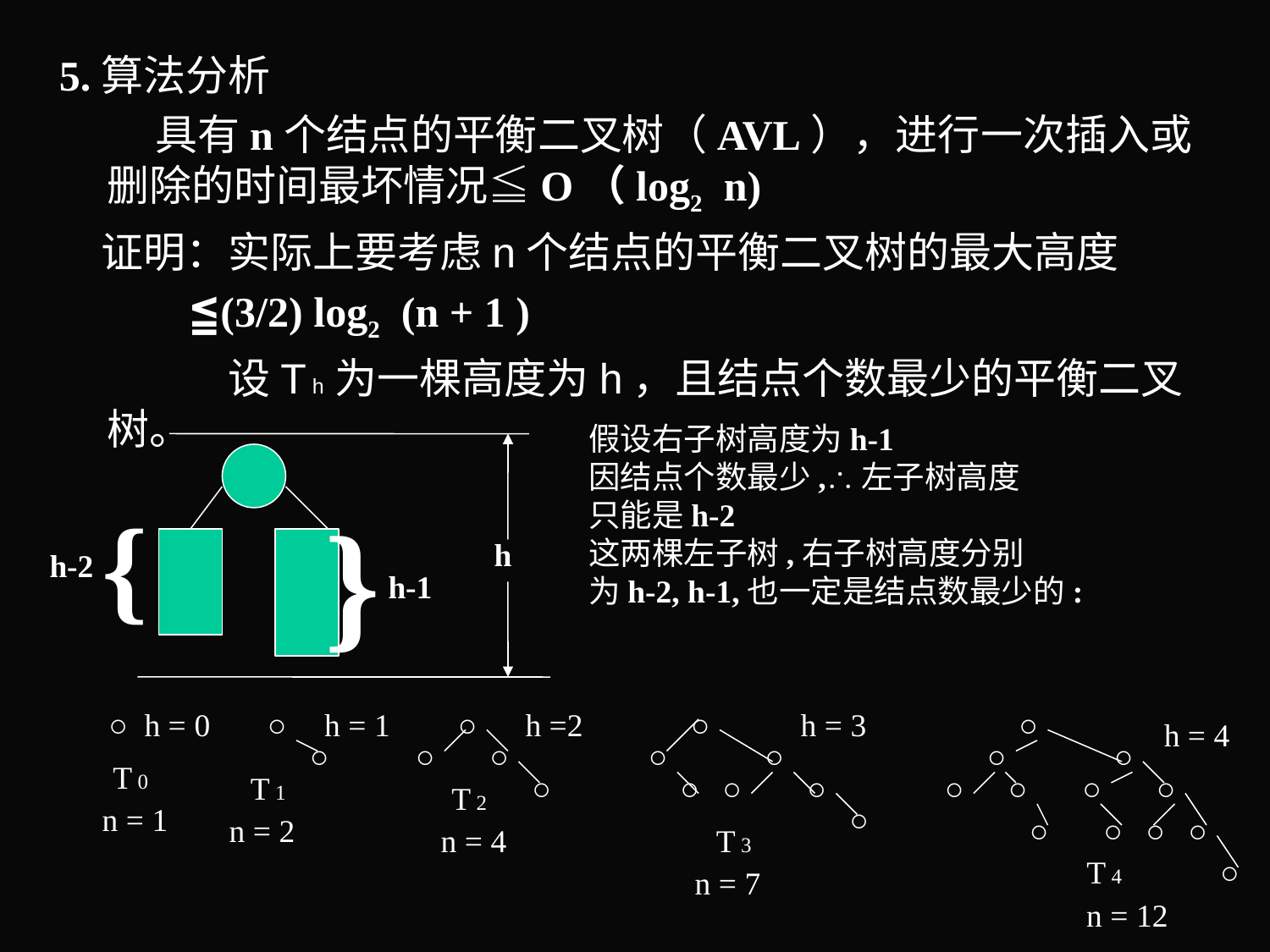

5.算法分析
         具有n个结点的平衡二叉树（AVL），进行一次插入或删除的时间最坏情况≦O（log2  n)
   证明：实际上要考虑n个结点的平衡二叉树的最大高度
           ≦(3/2) log2  (n + 1 )
               设T h 为一棵高度为h，且结点个数最少的平衡二叉树。
假设右子树高度为h-1
因结点个数最少,∴左子树高度
只能是h-2
这两棵左子树,右子树高度分别
为h-2, h-1,也一定是结点数最少的:

{

}

h
h-1

h-2
○
h = 0
T 0
n = 1
○
h = 1
○

T 1
n = 2
○
h =2

○
○

○
T 2
n = 4
○
h = 3

○

○
○
○
○

○
T 3
n = 7
○
h = 4
○

○

○
○
○
○

○

○
○
○

T 4
○
n = 12